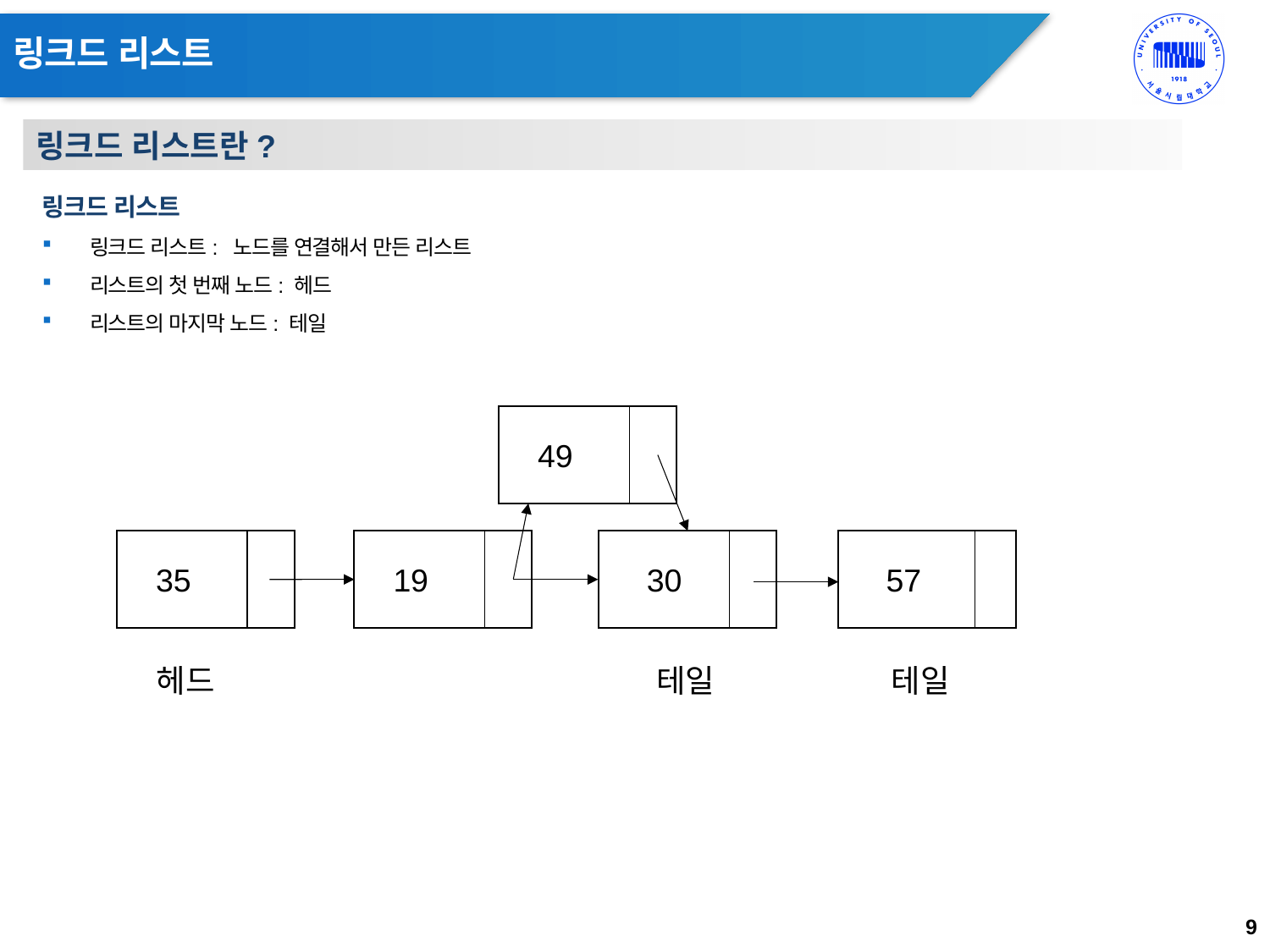

# 링크드 리스트
링크드 리스트란?
링크드 리스트
링크드 리스트:  노드를 연결해서 만든 리스트
리스트의 첫 번째 노드: 헤드
리스트의 마지막 노드: 테일
   49
   35
   19
    30
    57
헤드
테일
테일
9